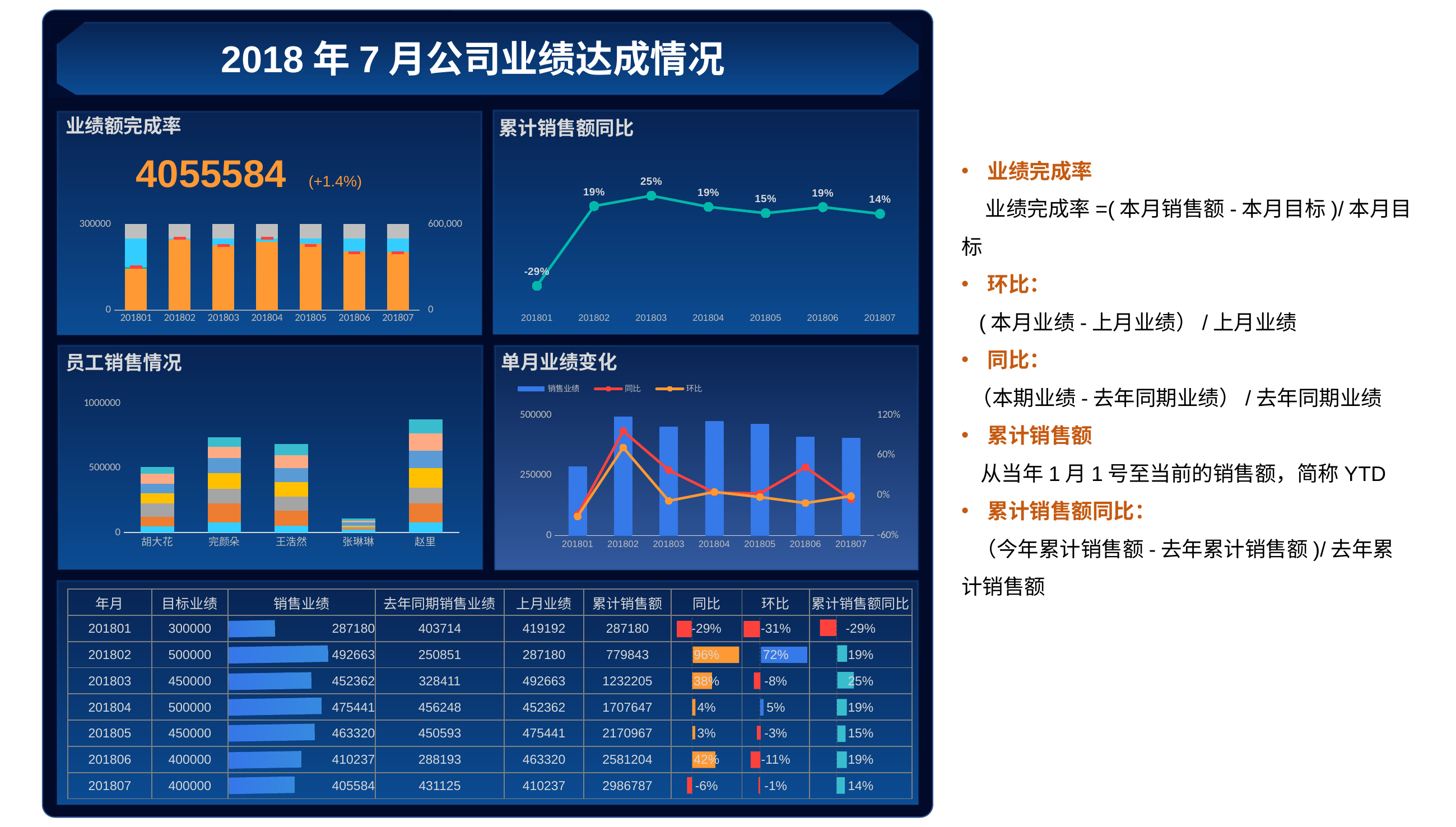

2018年7月公司业绩达成情况

业绩额完成率

累计销售额同比

### Chart

| Category |  |
|---|---|
| 201801 | -0.2886552637126119 |
| 201802 | 0.1913916876093305 |
| 201803 | 0.25354617144108127 |
| 201804 | 0.1865057354199308 |
| 201805 | 0.1487711029736959 |
| 201806 | 0.1851205049895565 |
| 201807 | 0.144742820596521 |
业绩完成率
    业绩完成率=(本月销售额-本月目标)/本月目标
环比：
   (本月业绩-上月业绩）/上月业绩
同比：
 （本期业绩-去年同期业绩）/去年同期业绩
累计销售额
   从当年1月1号至当前的销售额，简称YTD
累计销售额同比：
  （今年累计销售额-去年累计销售额)/去年累计销售额
4055584
(+1.4%)

### Chart

| Category | 一般 | 良好 | 优秀 | 销售业绩 | 目标业绩 |
|---|---|---|---|---|---|
| 201801 | 150000.0 | 100000.0 | 50000.0 | 287179.89999999997 | 300000.0 |
| 201802 | 150000.0 | 100000.0 | 50000.0 | 492663.4000000009 | 500000.0 |
| 201803 | 150000.0 | 100000.0 | 50000.0 | 452361.9999999998 | 450000.0 |
| 201804 | 150000.0 | 100000.0 | 50000.0 | 475441.40000000026 | 500000.0 |
| 201805 | 150000.0 | 100000.0 | 50000.0 | 463320.0000000005 | 450000.0 |
| 201806 | 150000.0 | 100000.0 | 50000.0 | 410236.9000000002 | 400000.0 |
| 201807 | 150000.0 | 100000.0 | 50000.0 | 405583.7000000008 | 400000.0 |
单月业绩变化

员工销售情况

### Chart

| Category | 销售业绩 | 同比 | 环比 |
|---|---|---|---|
| 201801 | 287179.89999999997 | -0.2886552637126119 | -0.314920370617759 |
| 201802 | 492663.4000000009 | 0.9639690349925039 | 0.7155218732230249 |
| 201803 | 452361.9999999998 | 0.3774281341710596 | -0.0818031134441913 |
| 201804 | 475441.40000000026 | 0.04206859563346774 | 0.05101975851198916 |
| 201805 | 463320.0000000005 | 0.02824431699273002 | -0.025495045235858143 |
| 201806 | 410236.9000000002 | 0.4234807392828737 | -0.11457113873780597 |
| 201807 | 405583.7000000008 | -0.05924228384144216 | -0.011342714416960954 |

### Chart

| Category | 201801 | 201802 | 201803 | 201804 | 201805 | 201806 | 201807 |
|---|---|---|---|---|---|---|---|
| 胡大花 | 48273.2 | 75816.99999999997 | 100869.80000000003 | 78311.10000000003 | 74196.60000000002 | 76641.30000000006 | 53940.599999999984 |
| 完颜朵 | 79694.29999999999 | 147563.50000000003 | 109366.79999999994 | 124821.49999999996 | 116542.39999999995 | 84980.79999999996 | 75760.50000000003 |
| 王浩然 | 53754.20000000001 | 115748.79999999994 | 108853.9 | 112932.90000000002 | 107859.19999999998 | 101192.29999999989 | 86630.19999999997 |
| 张琳琳 | 24736.799999999996 | 7292.8 | 11775.100000000002 | 10602.3 | 26185.60000000001 | 13477.500000000004 | 17054.600000000006 |
| 赵里 | 80721.4 | 146241.30000000002 | 121496.40000000004 | 148773.59999999992 | 138536.19999999992 | 133944.99999999988 | 105884.89999999988 |
| 年月 | 目标业绩 | 销售业绩 | 去年同期销售业绩 | 上月业绩 | 累计销售额 | 同比 | 环比 | 累计销售额同比 |
| --- | --- | --- | --- | --- | --- | --- | --- | --- |
| 201801 | 300000 | 287180 | 403714 | 419192 | 287180 | -29% | -31% | -29% |
| 201802 | 500000 | 492663 | 250851 | 287180 | 779843 | 96% | 72% | 19% |
| 201803 | 450000 | 452362 | 328411 | 492663 | 1232205 | 38% | -8% | 25% |
| 201804 | 500000 | 475441 | 456248 | 452362 | 1707647 | 4% | 5% | 19% |
| 201805 | 450000 | 463320 | 450593 | 475441 | 2170967 | 3% | -3% | 15% |
| 201806 | 400000 | 410237 | 288193 | 463320 | 2581204 | 42% | -11% | 19% |
| 201807 | 400000 | 405584 | 431125 | 410237 | 2986787 | -6% | -1% | 14% |